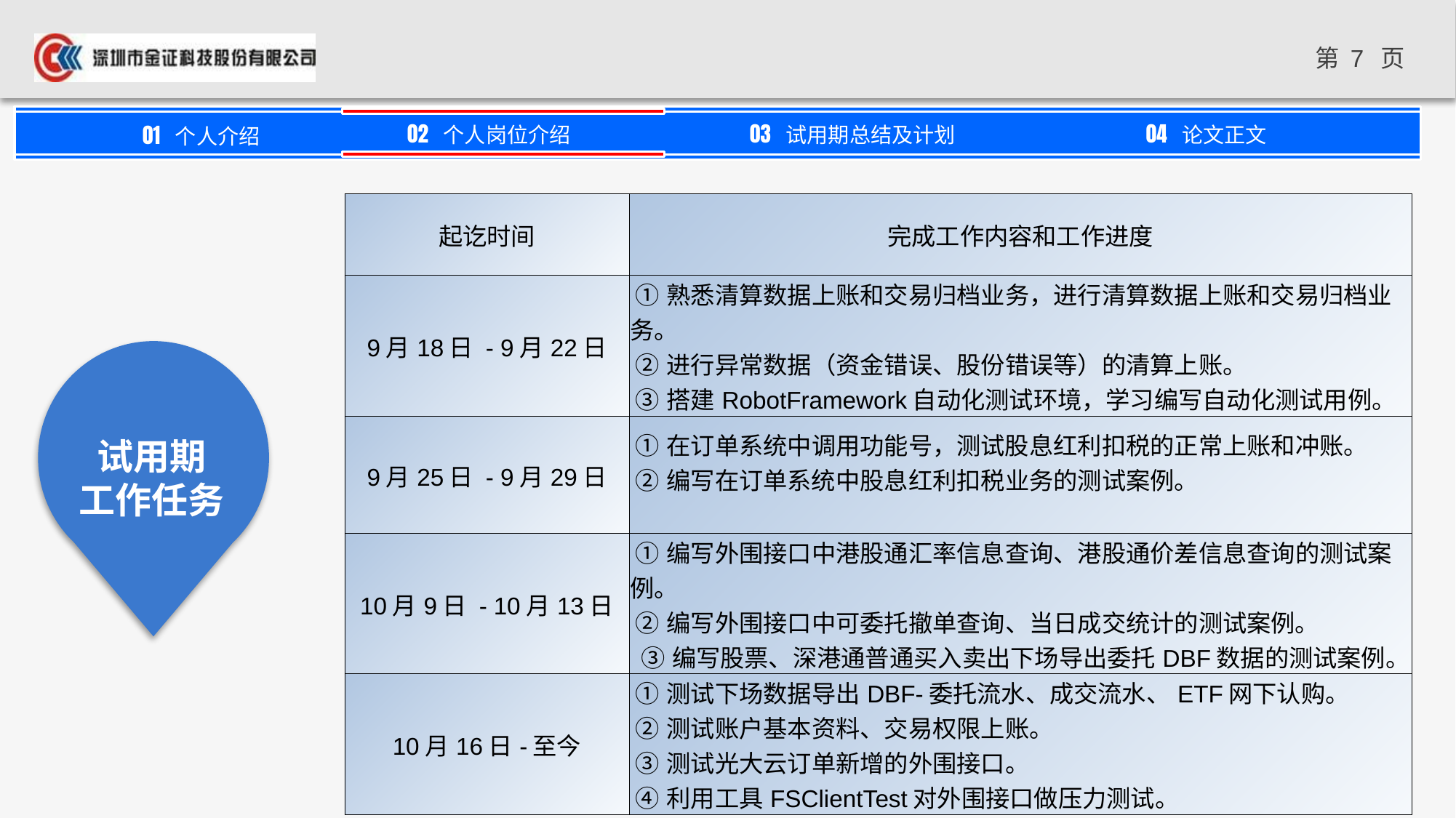

| 起讫时间 | 完成工作内容和工作进度 |
| --- | --- |
| 9月18日 - 9月22日 | ①熟悉清算数据上账和交易归档业务，进行清算数据上账和交易归档业 务。 ②进行异常数据（资金错误、股份错误等）的清算上账。 ③搭建RobotFramework自动化测试环境，学习编写自动化测试用例。 |
| 9月25日 - 9月29日 | ①在订单系统中调用功能号，测试股息红利扣税的正常上账和冲账。 ②编写在订单系统中股息红利扣税业务的测试案例。 |
| 10月9日 - 10月13日 | ①编写外围接口中港股通汇率信息查询、港股通价差信息查询的测试案例。 ②编写外围接口中可委托撤单查询、当日成交统计的测试案例。 ③编写股票、深港通普通买入卖出下场导出委托DBF数据的测试案例。 |
| 10月16日-至今 | ①测试下场数据导出DBF-委托流水、成交流水、ETF网下认购。 ②测试账户基本资料、交易权限上账。 ③测试光大云订单新增的外围接口。 ④利用工具FSClientTest对外围接口做压力测试。 |

试用期
工作任务